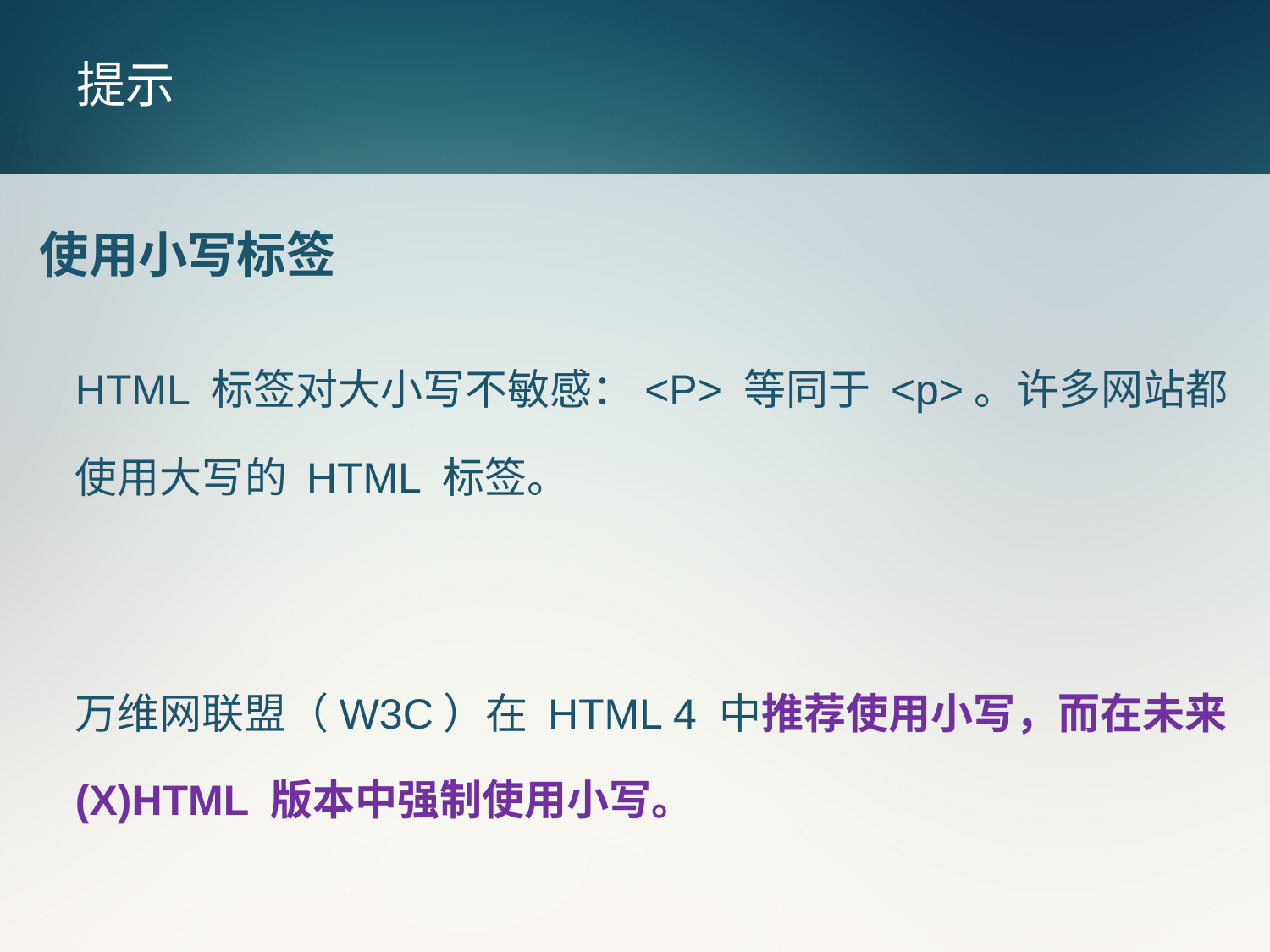

# 提示
使用小写标签
	HTML 标签对大小写不敏感：<P> 等同于 <p>。许多网站都使用大写的 HTML 标签。

	万维网联盟（W3C）在 HTML 4 中推荐使用小写，而在未来 (X)HTML 版本中强制使用小写。